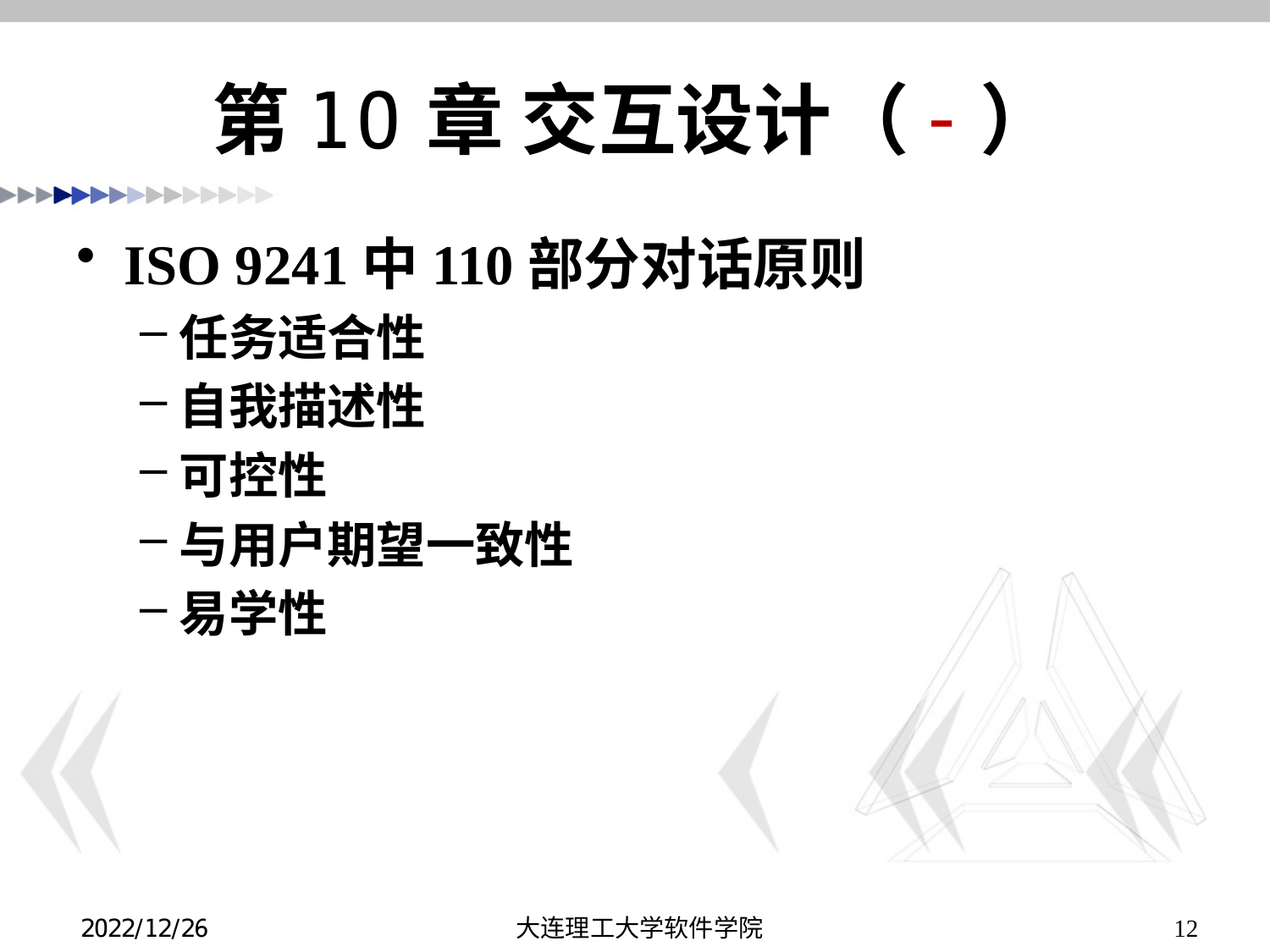

# 第10章 交互设计（-）
ISO 9241中110部分对话原则
任务适合性
自我描述性
可控性
与用户期望一致性
易学性
2022/12/26
大连理工大学软件学院
12